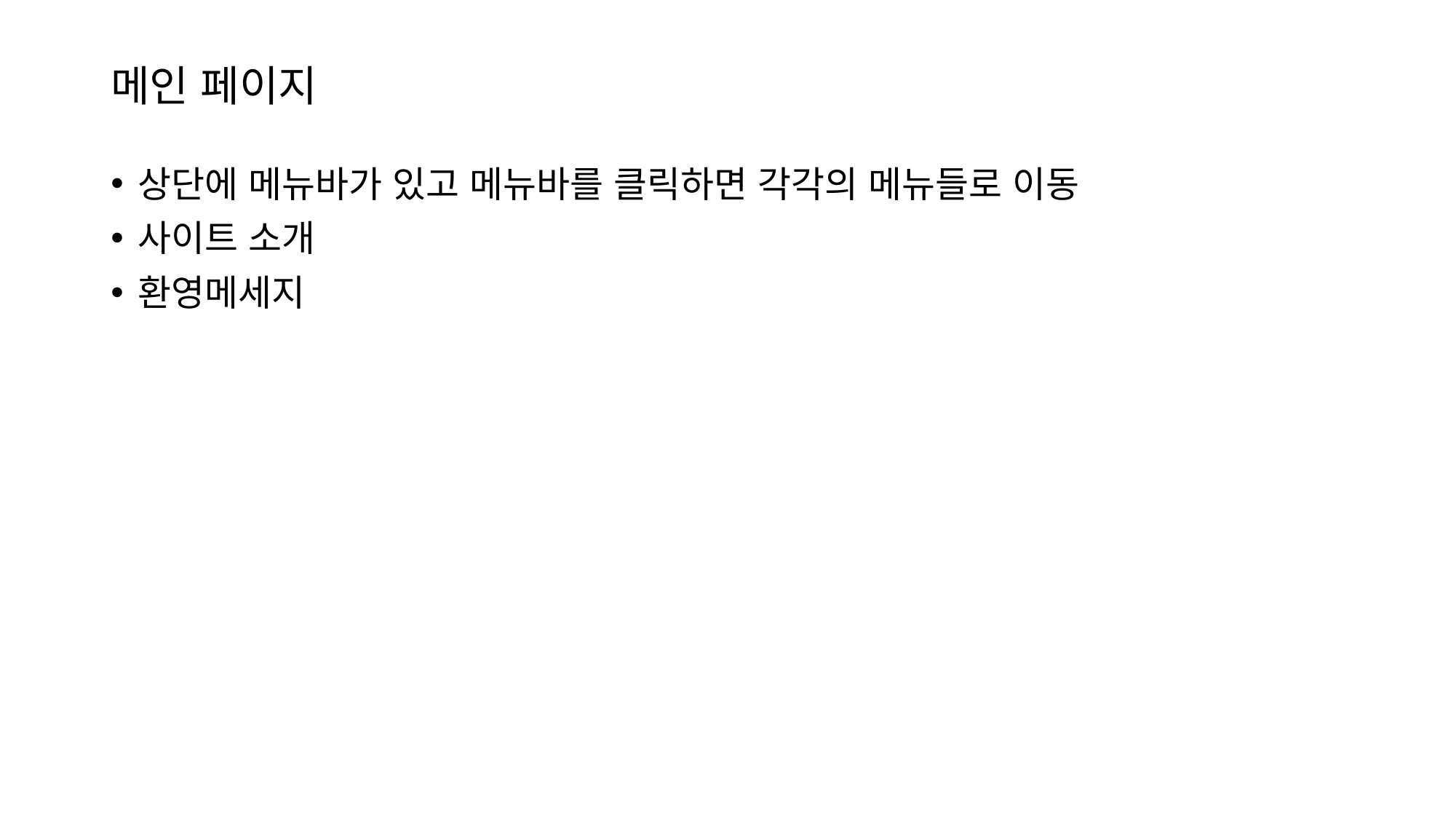

# 메인 페이지
상단에 메뉴바가 있고 메뉴바를 클릭하면 각각의 메뉴들로 이동
사이트 소개
환영메세지